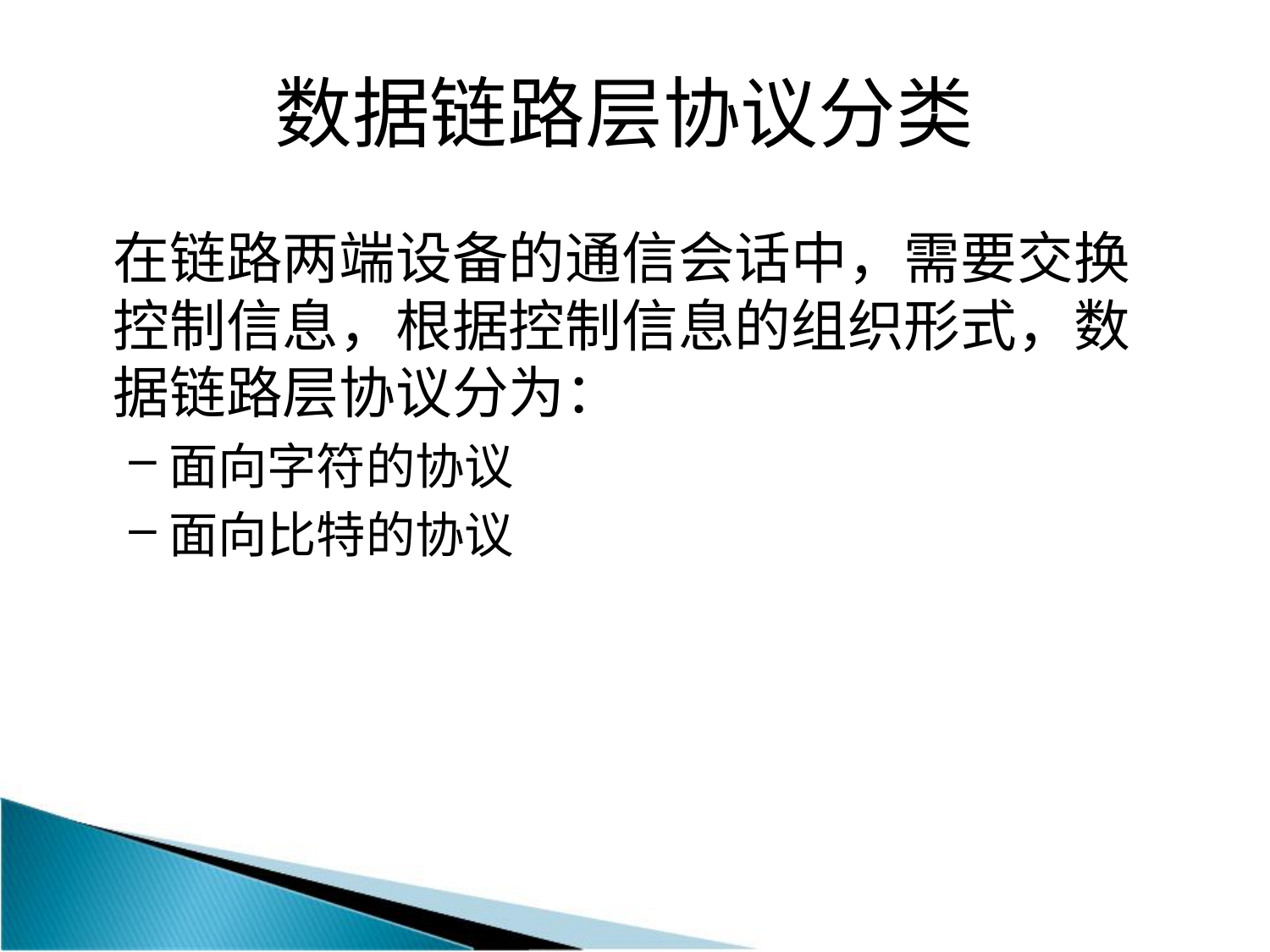

数据链路层协议分类
	在链路两端设备的通信会话中，需要交换控制信息，根据控制信息的组织形式，数据链路层协议分为：
面向字符的协议
面向比特的协议